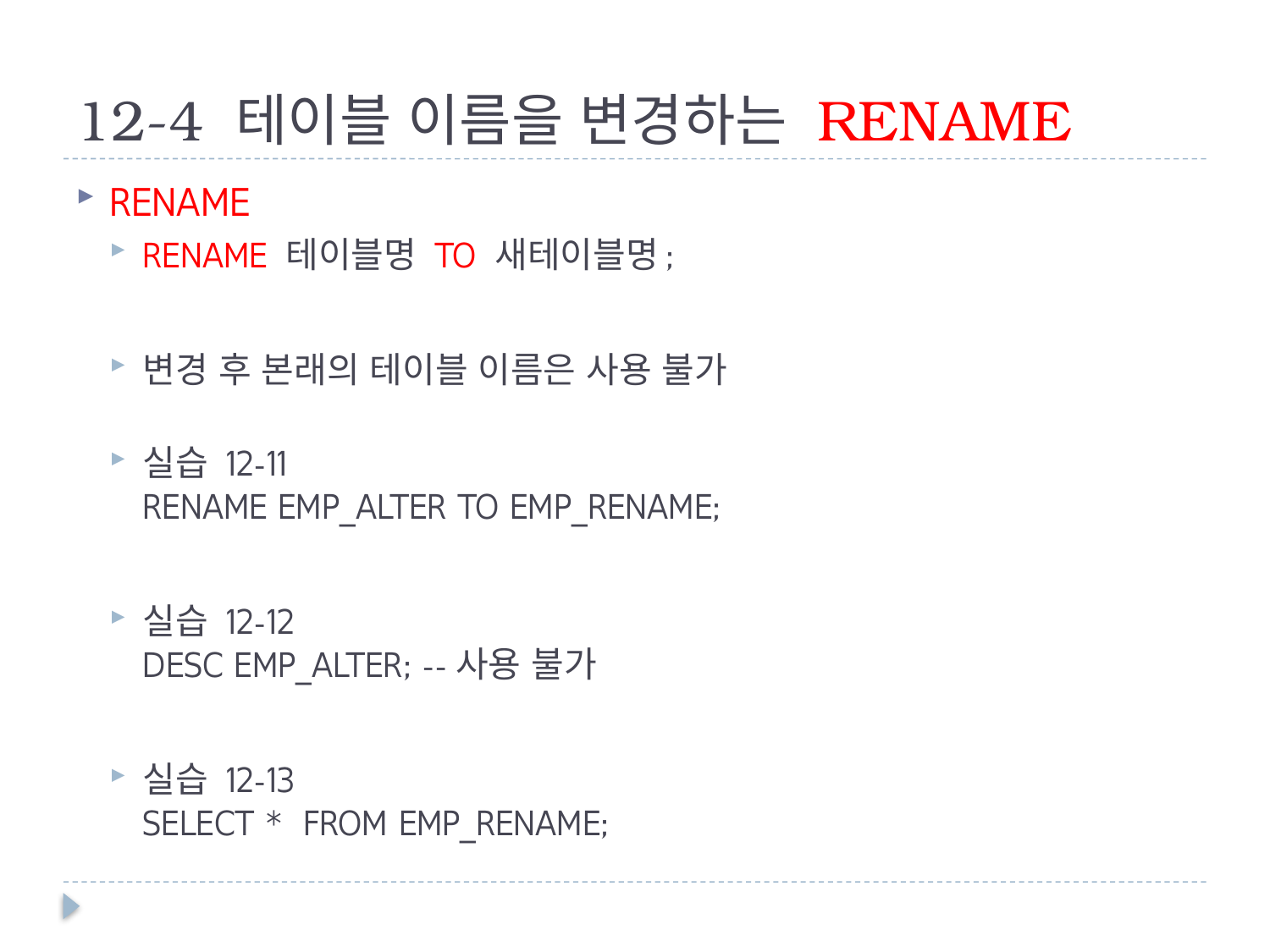

# 12-4 테이블 이름을 변경하는 RENAME
RENAME
RENAME 테이블명 TO 새테이블명;

변경 후 본래의 테이블 이름은 사용 불가
실습 12-11
RENAME EMP_ALTER TO EMP_RENAME;

실습 12-12
DESC EMP_ALTER; --사용 불가

실습 12-13
SELECT *  FROM EMP_RENAME;